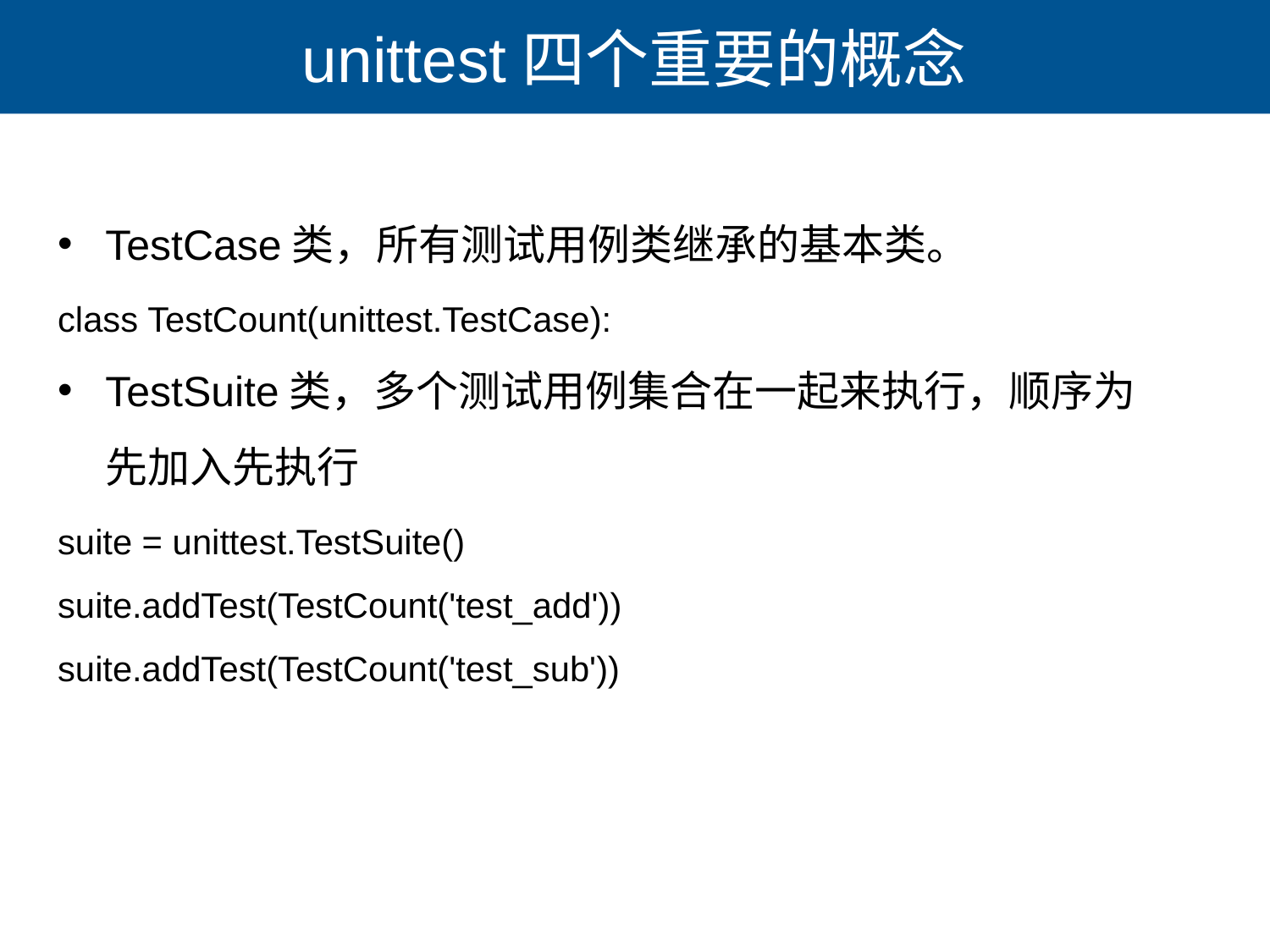

# unittest四个重要的概念
TestCase类，所有测试用例类继承的基本类。
class TestCount(unittest.TestCase):
TestSuite类，多个测试用例集合在一起来执行，顺序为先加入先执行
suite = unittest.TestSuite()
suite.addTest(TestCount('test_add'))
suite.addTest(TestCount('test_sub'))